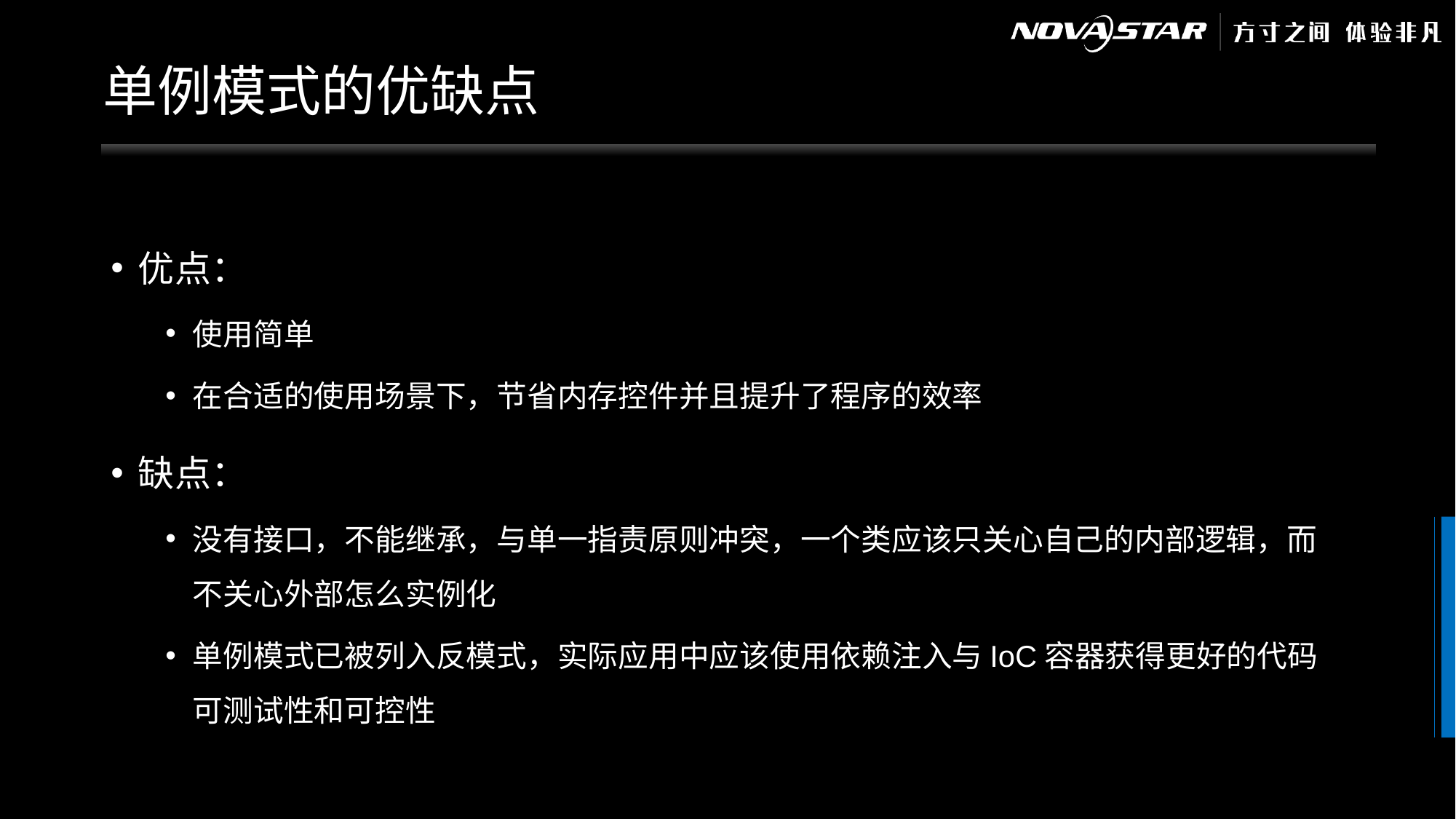

# 单例模式的优缺点

优点：
使用简单
在合适的使用场景下，节省内存控件并且提升了程序的效率
缺点：
没有接口，不能继承，与单一指责原则冲突，一个类应该只关心自己的内部逻辑，而不关心外部怎么实例化
单例模式已被列入反模式，实际应用中应该使用依赖注入与IoC容器获得更好的代码可测试性和可控性